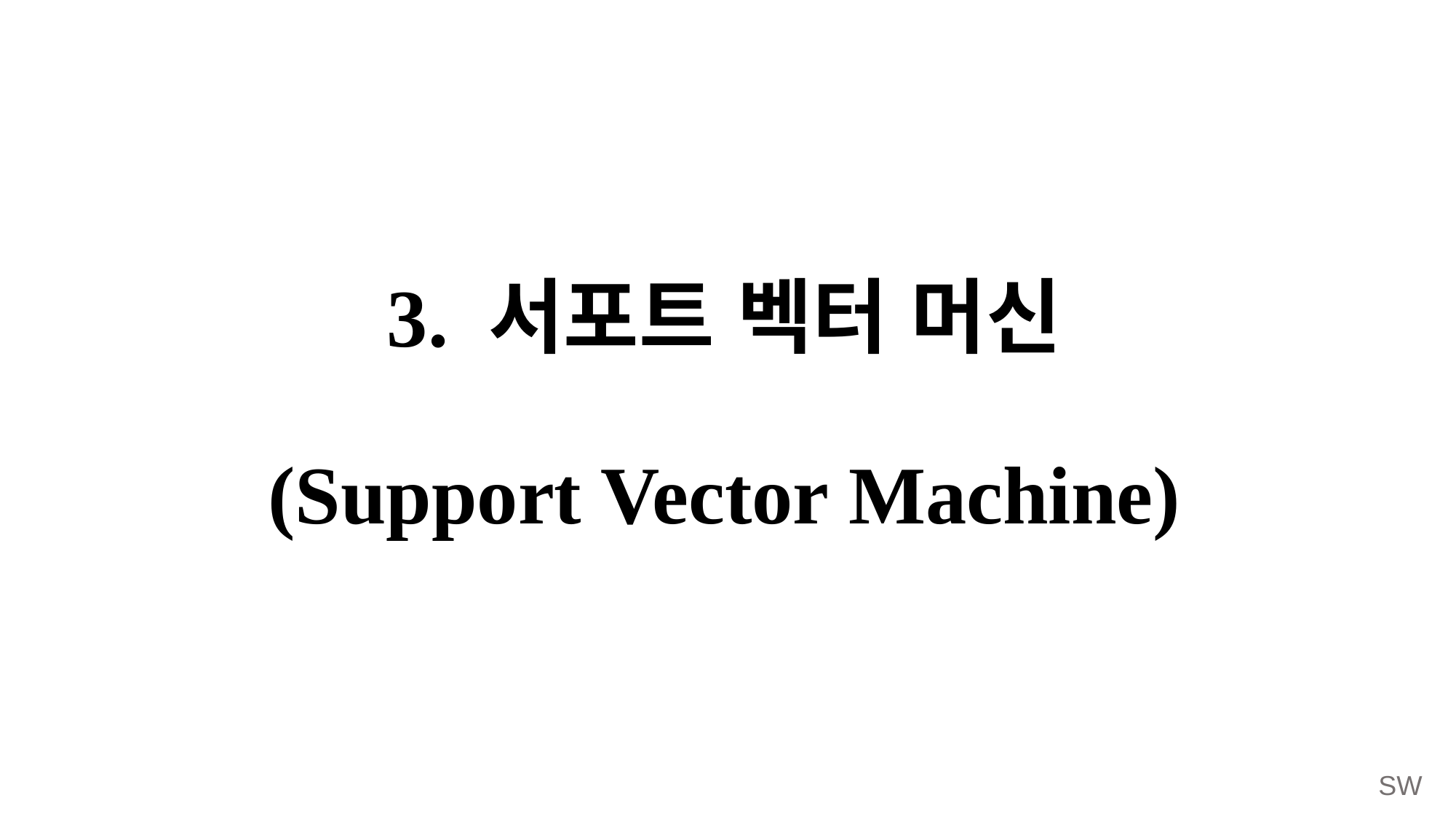

# 3. 서포트 벡터 머신 (Support Vector Machine)